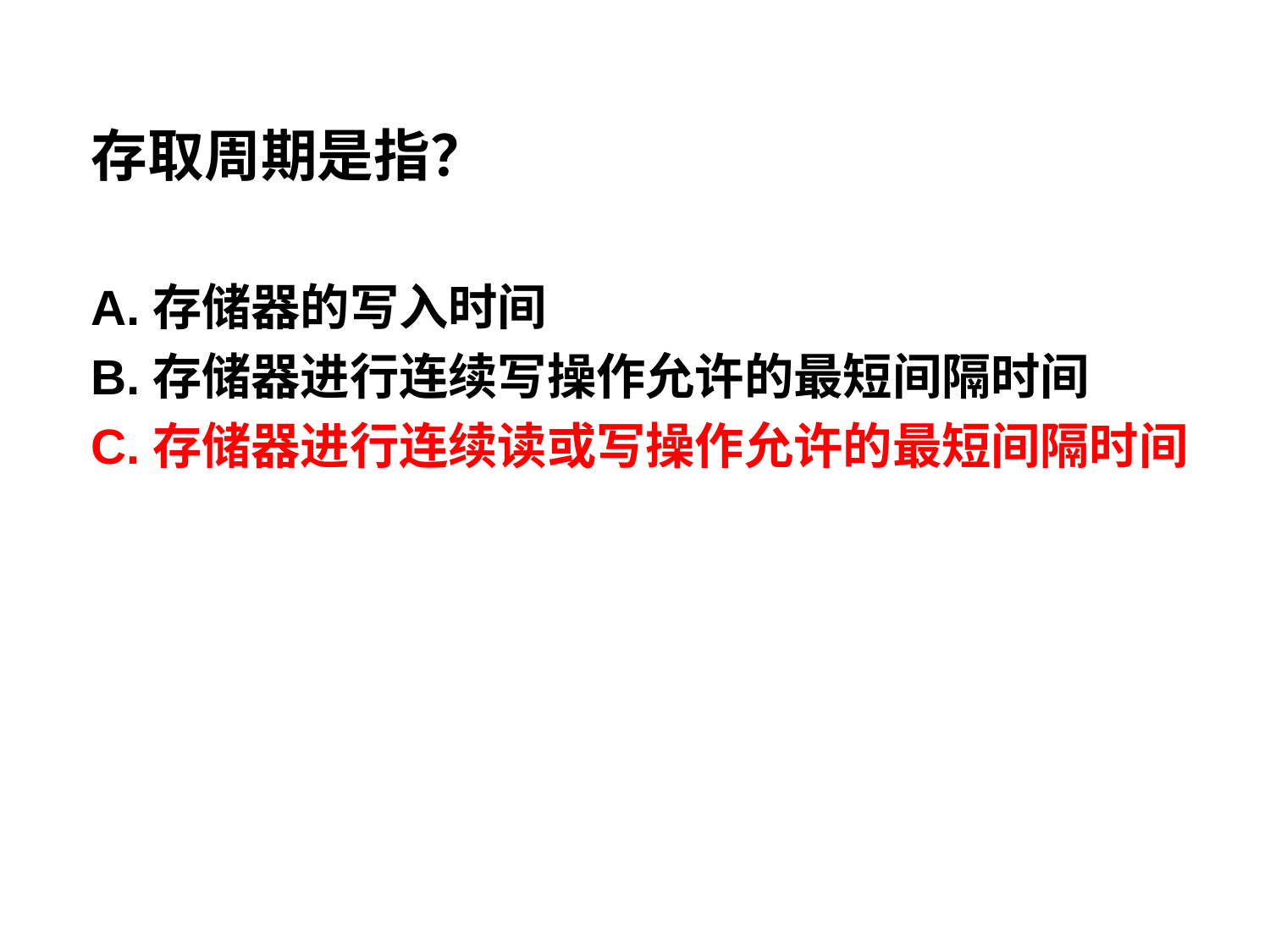

存取周期是指？

A.存储器的写入时间
B.存储器进行连续写操作允许的最短间隔时间
C.存储器进行连续读或写操作允许的最短间隔时间